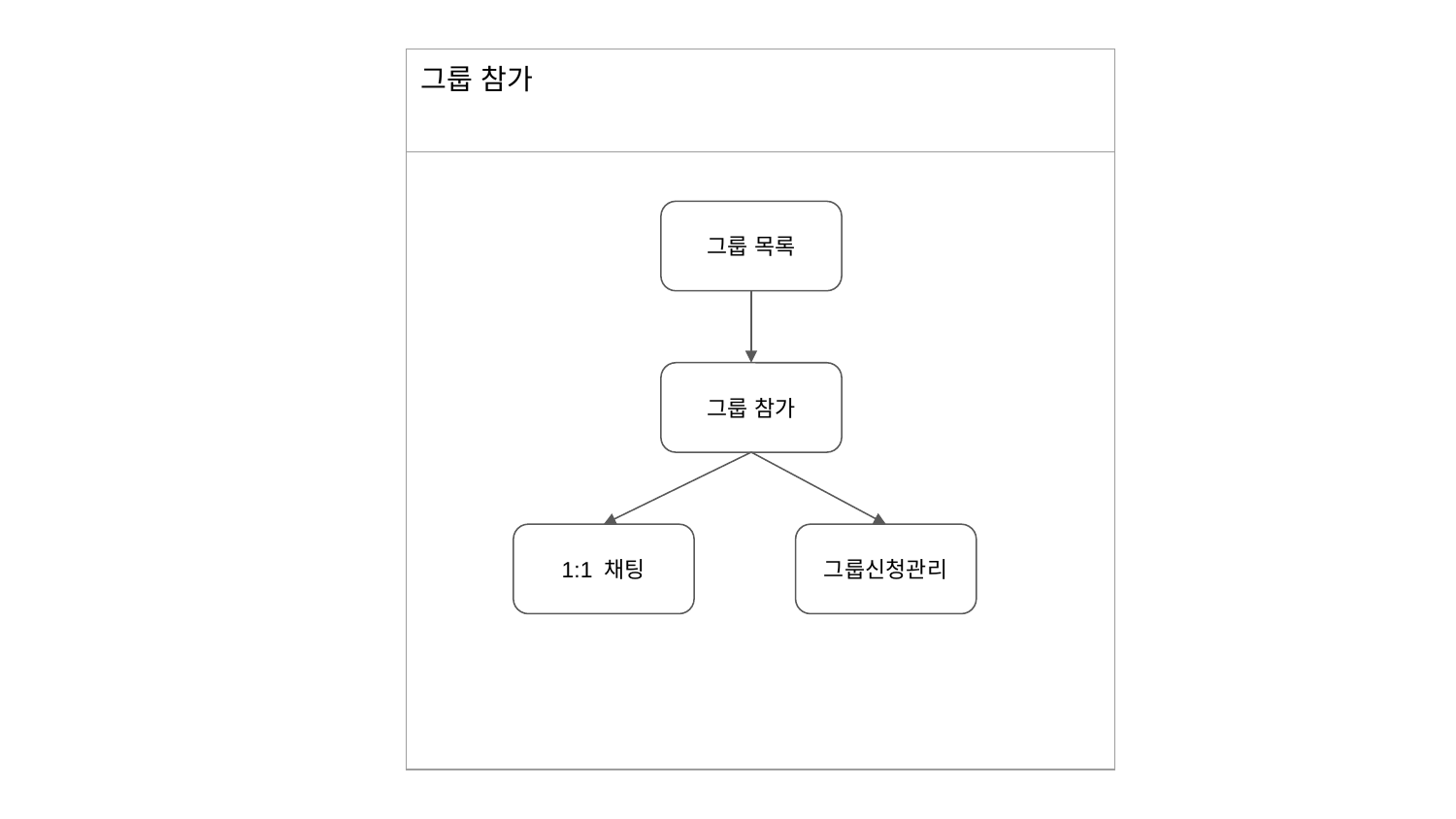

| 그룹 참가 |
| --- |
|  |
|  |
그룹 목록
그룹 참가
그룹신청관리
1:1 채팅